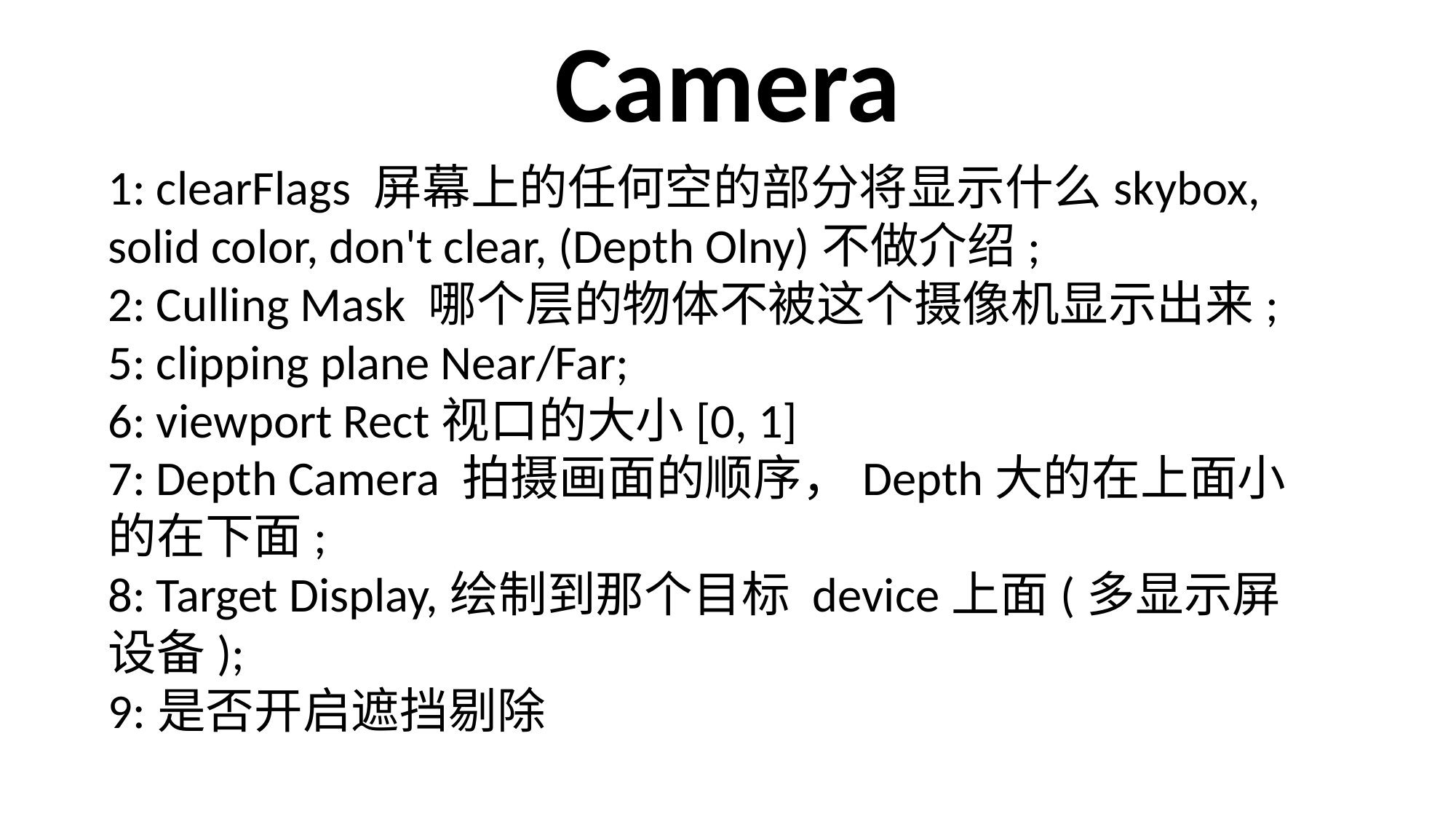

Camera
1: clearFlags 屏幕上的任何空的部分将显示什么skybox, solid color, don't clear, (Depth Olny)不做介绍;
2: Culling Mask 哪个层的物体不被这个摄像机显示出来;
5: clipping plane Near/Far;
6: viewport Rect视口的大小[0, 1]
7: Depth Camera 拍摄画面的顺序，Depth大的在上面小的在下面;
8: Target Display,绘制到那个目标 device上面(多显示屏设备);
9:是否开启遮挡剔除
1